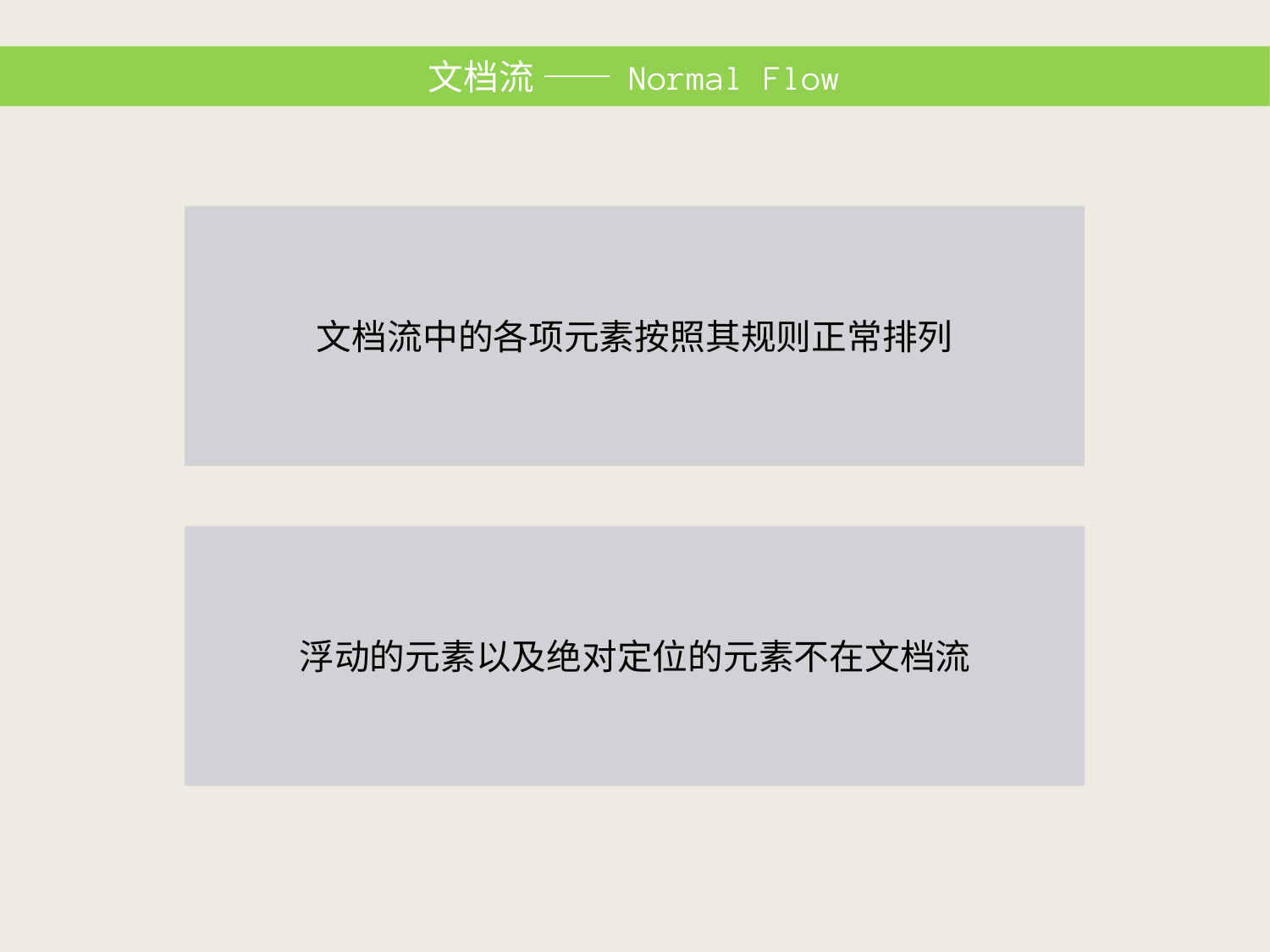

文档流 —— Normal Flow
文档流中的各项元素按照其规则正常排列
浮动的元素以及绝对定位的元素不在文档流